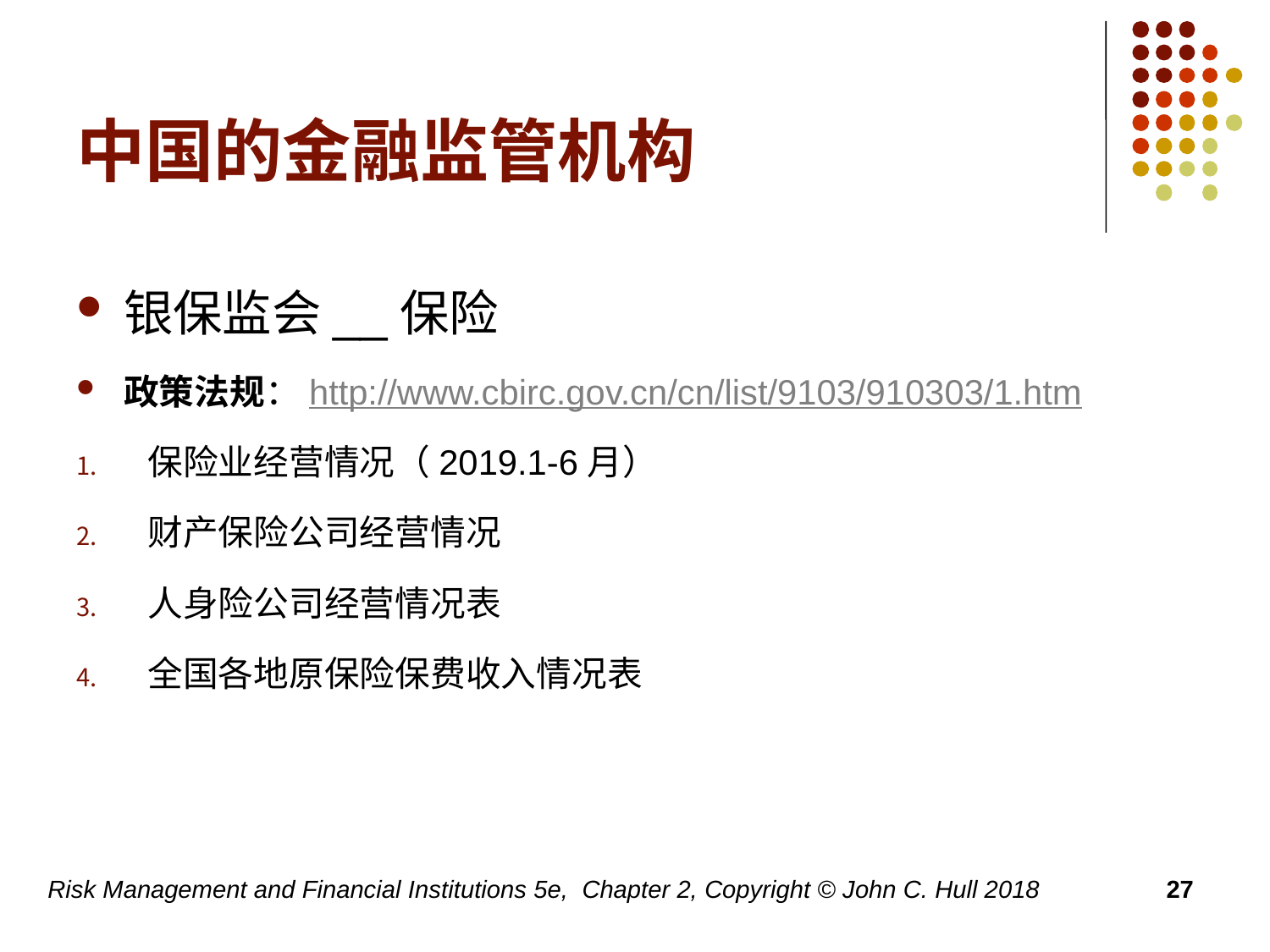

# 中国的金融监管机构
银保监会__保险
政策法规：http://www.cbirc.gov.cn/cn/list/9103/910303/1.htm
保险业经营情况（2019.1-6月）
财产保险公司经营情况
人身险公司经营情况表
全国各地原保险保费收入情况表

Risk Management and Financial Institutions 5e,  Chapter 2, Copyright © John C. Hull 2018
27